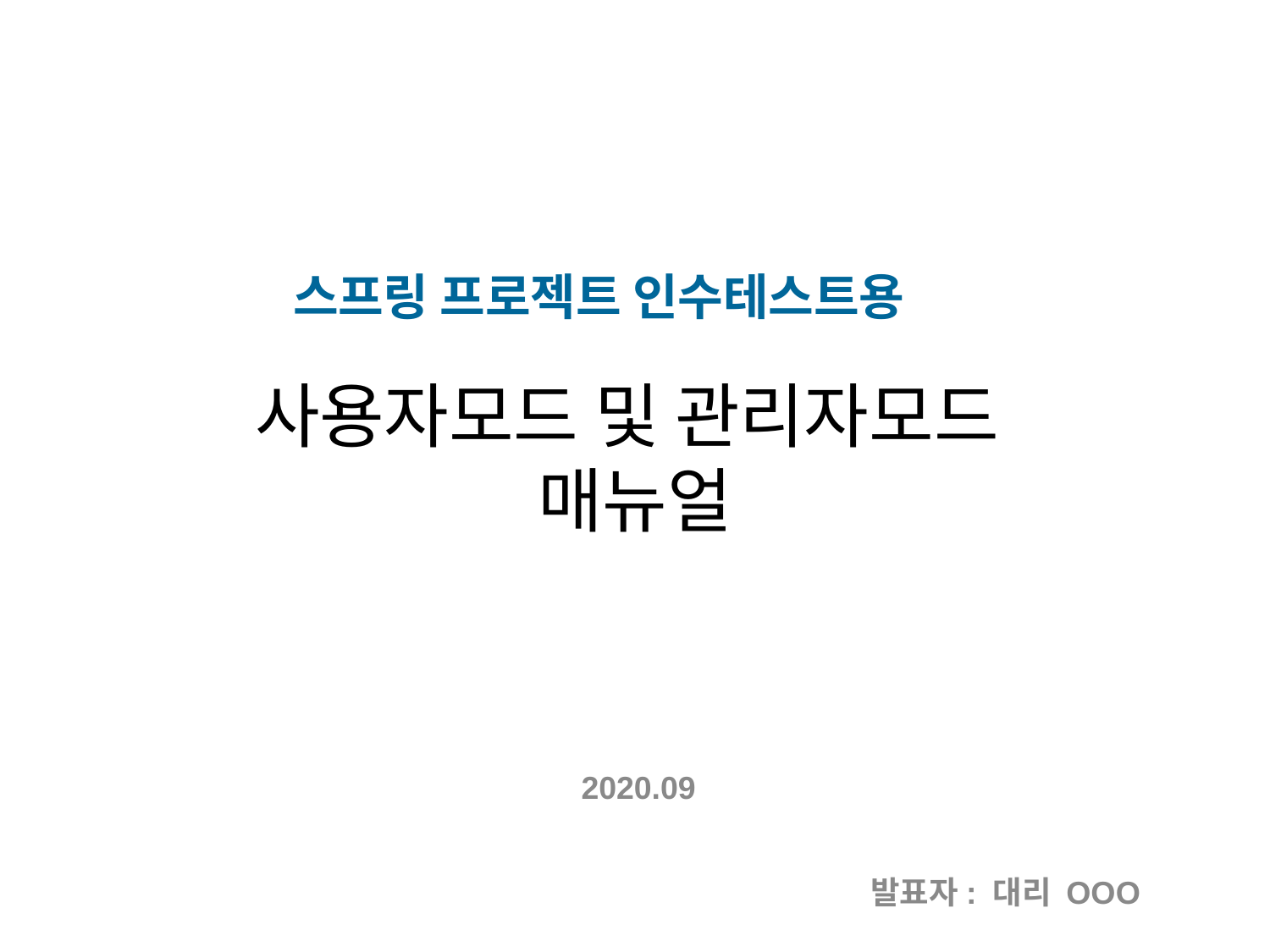

스프링 프로젝트 인수테스트용
# 사용자모드 및 관리자모드
매뉴얼
2020.09
발표자: 대리 OOO